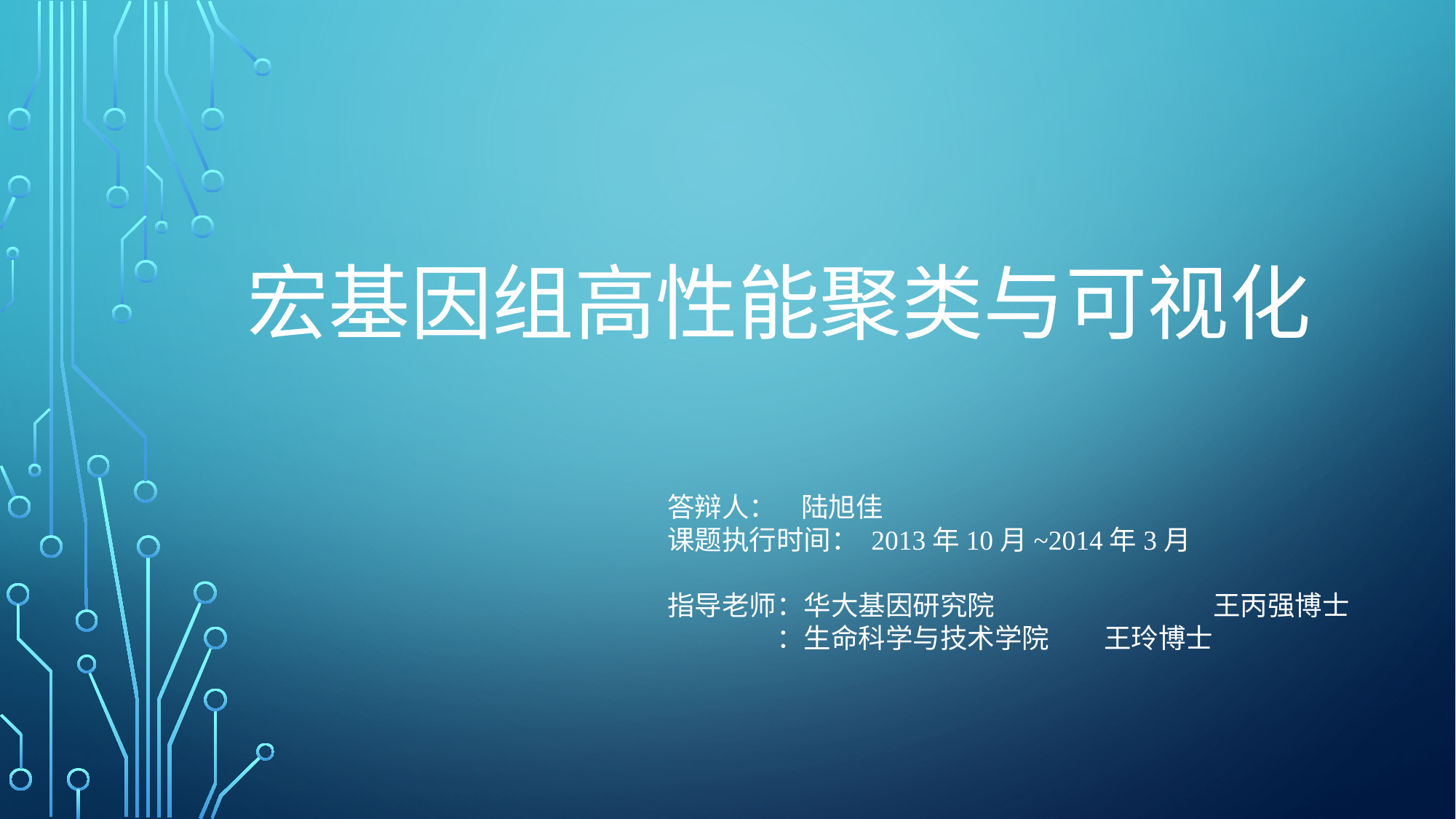

# 宏基因组高性能聚类与可视化
答辩人：    陆旭佳
课题执行时间： 2013年10月~2014年3月

指导老师：华大基因研究院 		王丙强博士
	：生命科学与技术学院 	王玲博士